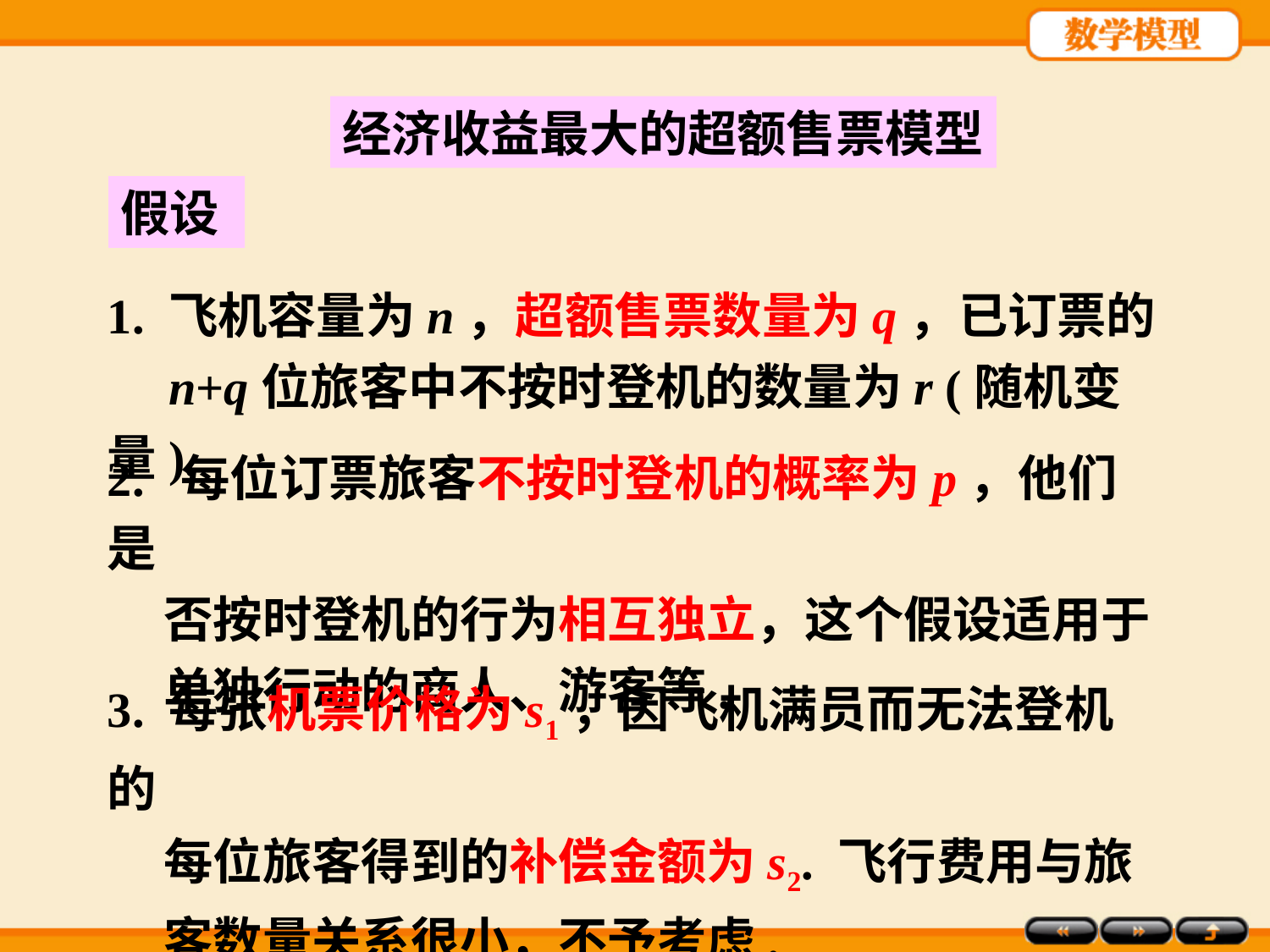

经济收益最大的超额售票模型
假设
1. 飞机容量为n，超额售票数量为q，已订票的
     n+q位旅客中不按时登机的数量为r (随机变量).
2.  每位订票旅客不按时登机的概率为p，他们是
    否按时登机的行为相互独立，这个假设适用于
    单独行动的商人、游客等.
3. 每张机票价格为s1，因飞机满员而无法登机的
    每位旅客得到的补偿金额为s2. 飞行费用与旅
    客数量关系很小，不予考虑.